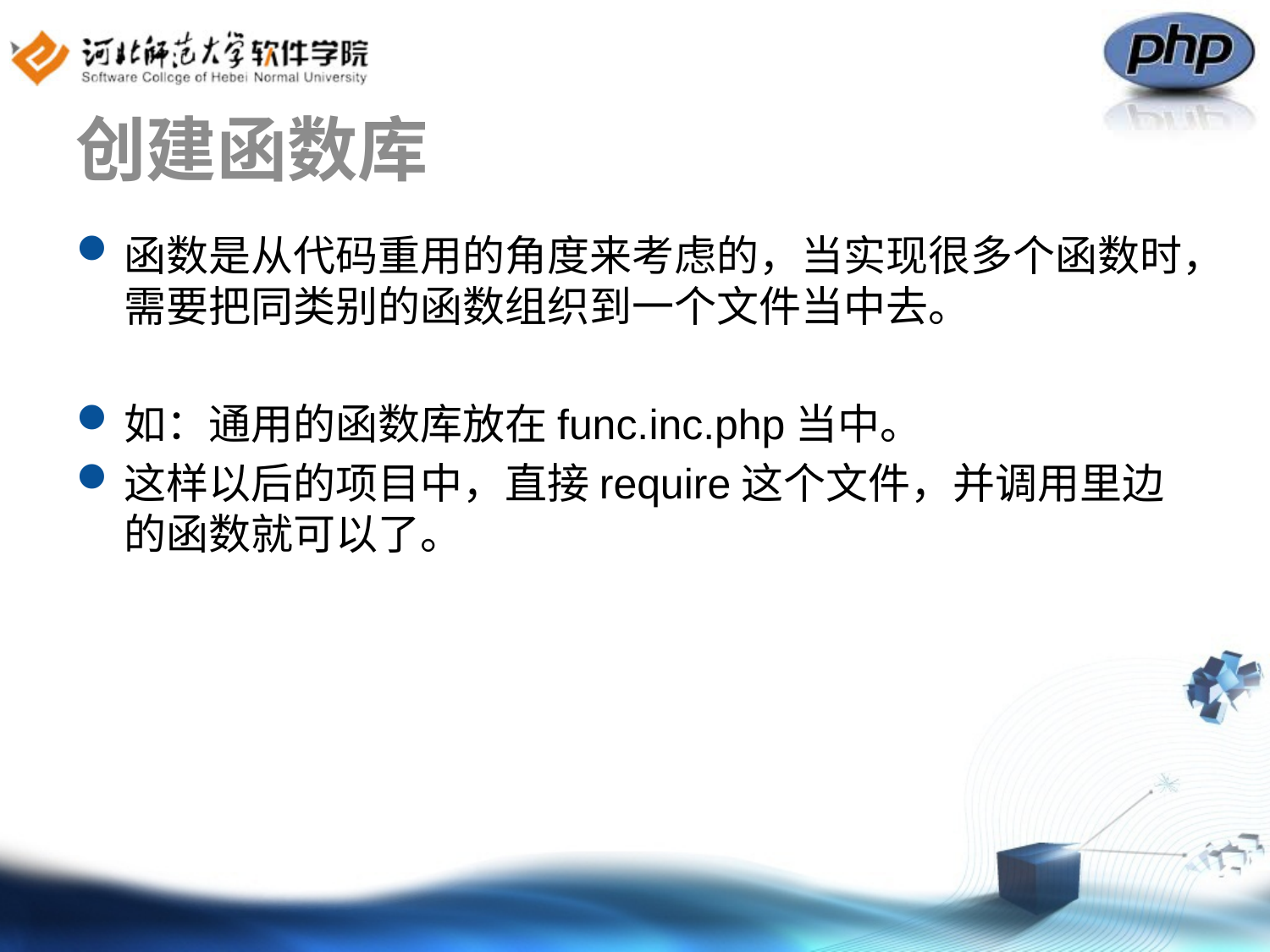

# 创建函数库
函数是从代码重用的角度来考虑的，当实现很多个函数时，需要把同类别的函数组织到一个文件当中去。

如：通用的函数库放在func.inc.php当中。
这样以后的项目中，直接require这个文件，并调用里边的函数就可以了。